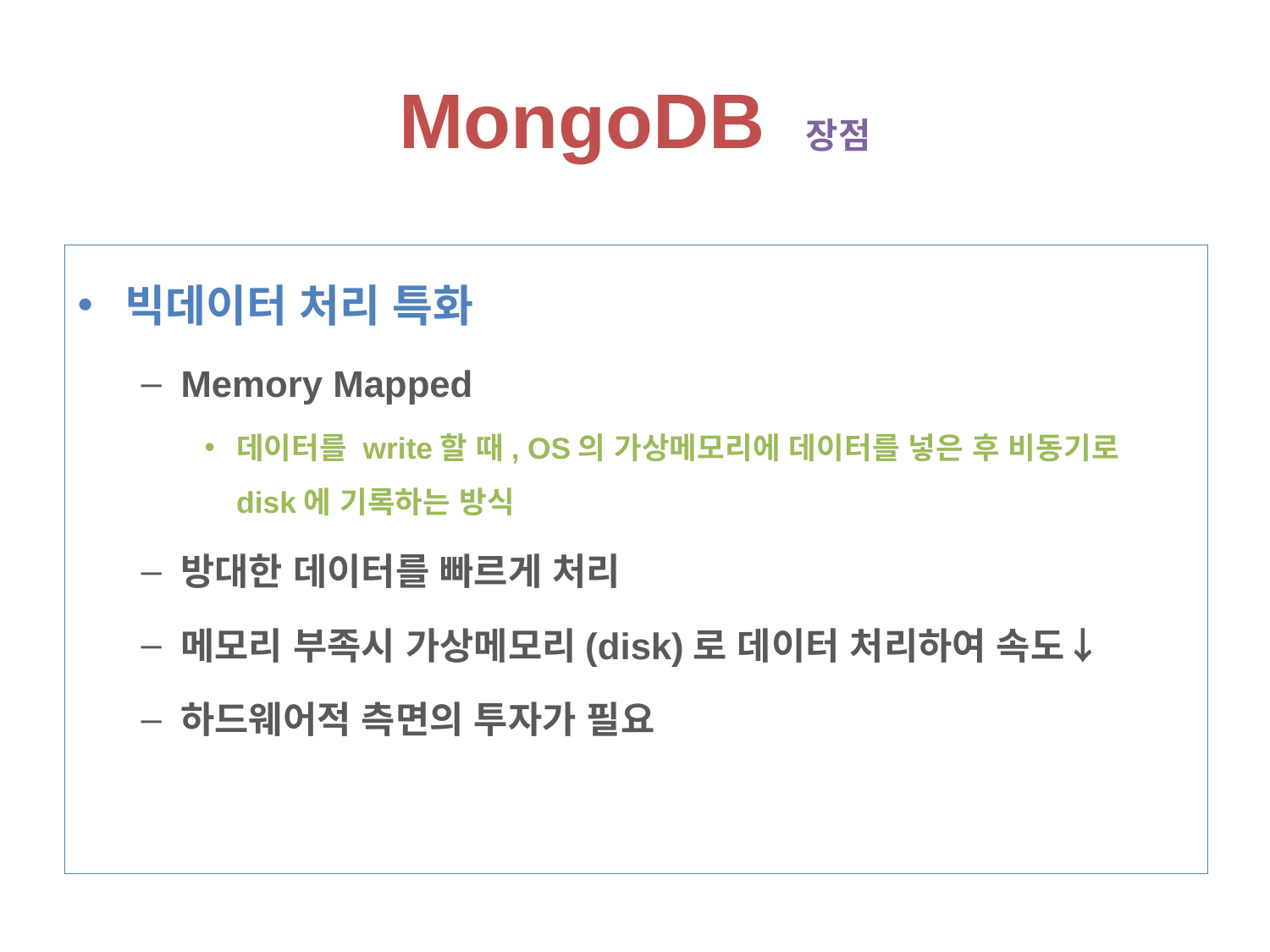

# MongoDB 장점
빅데이터 처리 특화
Memory Mapped
데이터를 write할 때, OS의 가상메모리에 데이터를 넣은 후 비동기로 disk에 기록하는 방식
방대한 데이터를 빠르게 처리
메모리 부족시 가상메모리(disk)로 데이터 처리하여 속도↓
하드웨어적 측면의 투자가 필요